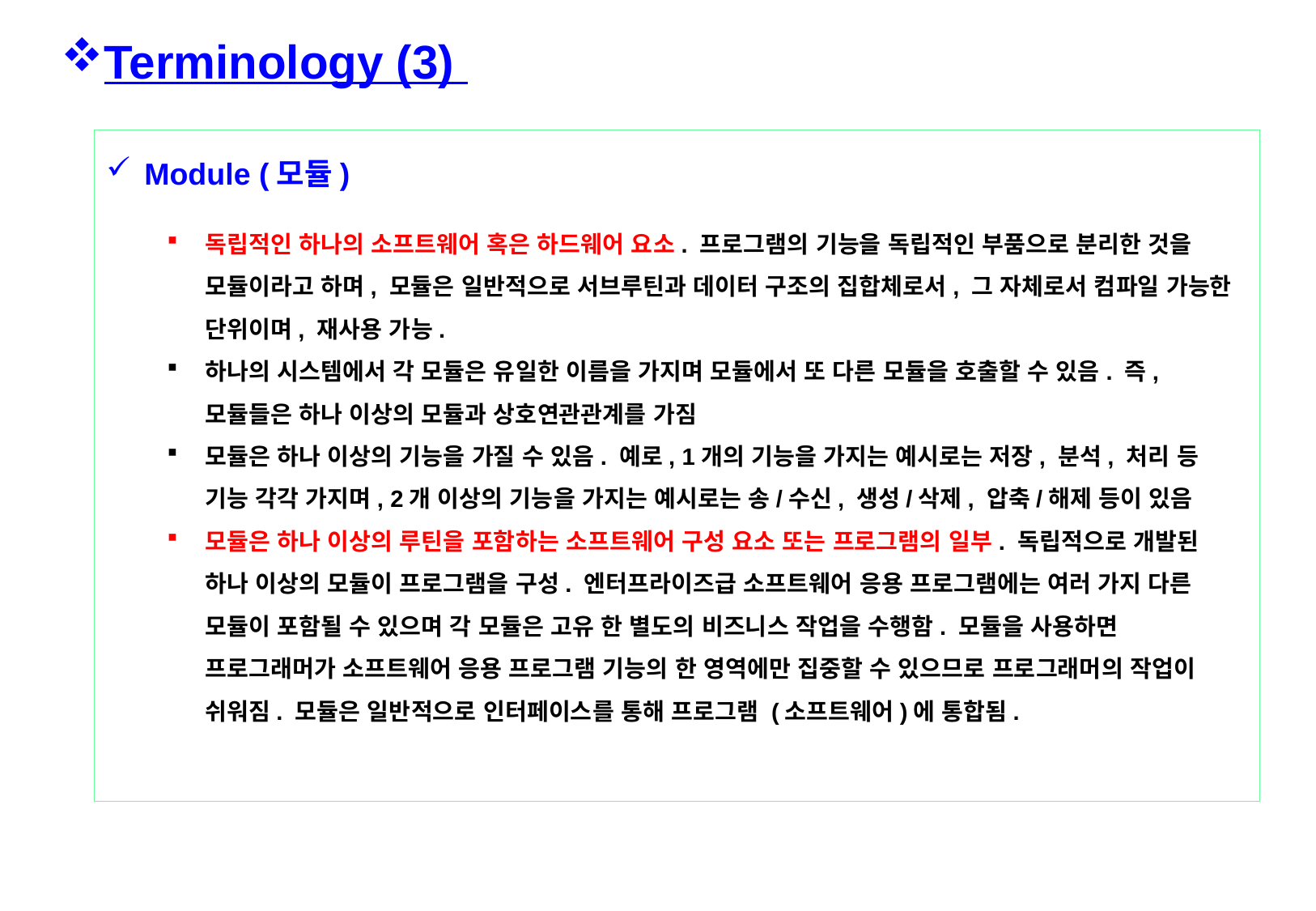

Terminology (3)
Module (모듈)

독립적인 하나의 소프트웨어 혹은 하드웨어 요소. 프로그램의 기능을 독립적인 부품으로 분리한 것을 모듈이라고 하며, 모듈은 일반적으로 서브루틴과 데이터 구조의 집합체로서, 그 자체로서 컴파일 가능한 단위이며, 재사용 가능.
하나의 시스템에서 각 모듈은 유일한 이름을 가지며 모듈에서 또 다른 모듈을 호출할 수 있음. 즉, 모듈들은 하나 이상의 모듈과 상호연관관계를 가짐
모듈은 하나 이상의 기능을 가질 수 있음. 예로, 1개의 기능을 가지는 예시로는 저장, 분석, 처리 등 기능 각각 가지며, 2개 이상의 기능을 가지는 예시로는 송/수신, 생성/삭제, 압축/해제 등이 있음
모듈은 하나 이상의 루틴을 포함하는 소프트웨어 구성 요소 또는 프로그램의 일부. 독립적으로 개발된 하나 이상의 모듈이 프로그램을 구성. 엔터프라이즈급 소프트웨어 응용 프로그램에는 여러 가지 다른 모듈이 포함될 수 있으며 각 모듈은 고유 한 별도의 비즈니스 작업을 수행함. 모듈을 사용하면 프로그래머가 소프트웨어 응용 프로그램 기능의 한 영역에만 집중할 수 있으므로 프로그래머의 작업이 쉬워짐. 모듈은 일반적으로 인터페이스를 통해 프로그램 (소프트웨어)에 통합됨.